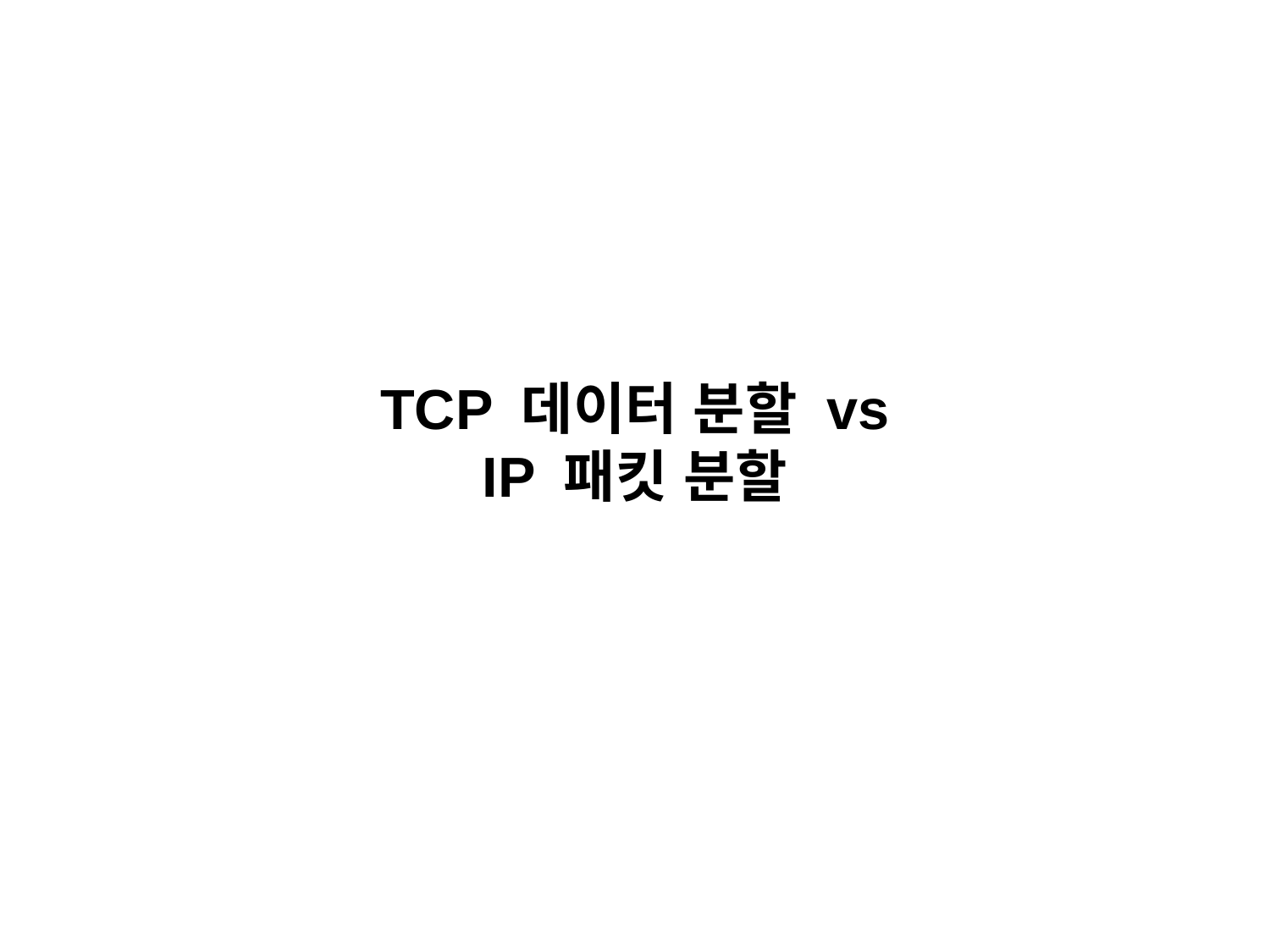

TCP 데이터 분할 vs
IP 패킷 분할